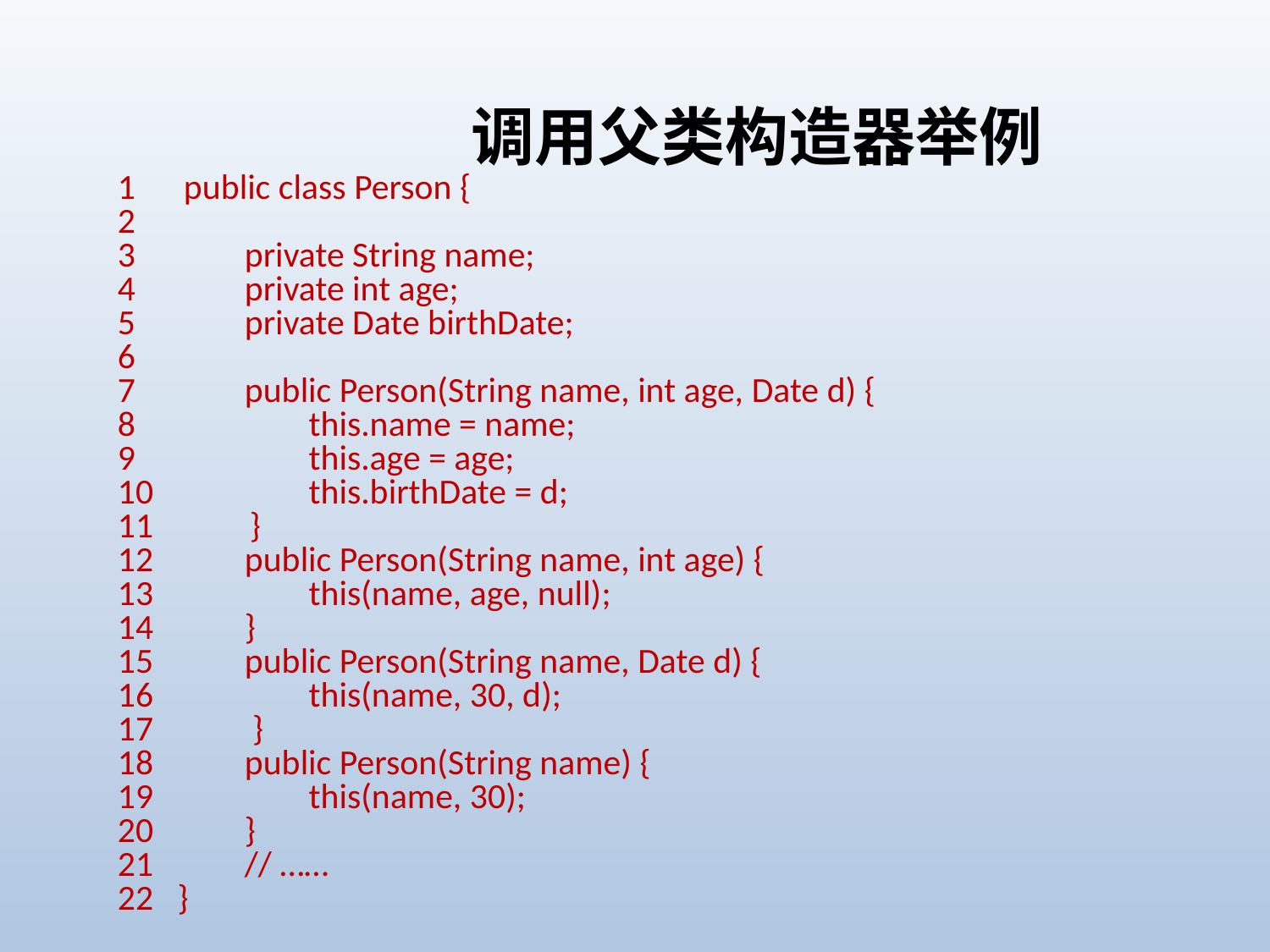

# 调用父类构造器举例
1      public class Person {
2
3 	private String name;
4 	private int age;
5	private Date birthDate;
6
7 	public Person(String name, int age, Date d) {
8 	        this.name = name;
9 	        this.age = age;
10 	        this.birthDate = d;
11            }
12 	public Person(String name, int age) {
13 	        this(name, age, null);
14 	}
15 	public Person(String name, Date d) {
16 	        this(name, 30, d);
17	 }
18 	public Person(String name) {
19 	        this(name, 30);
20	}
21 	// ……
22   }